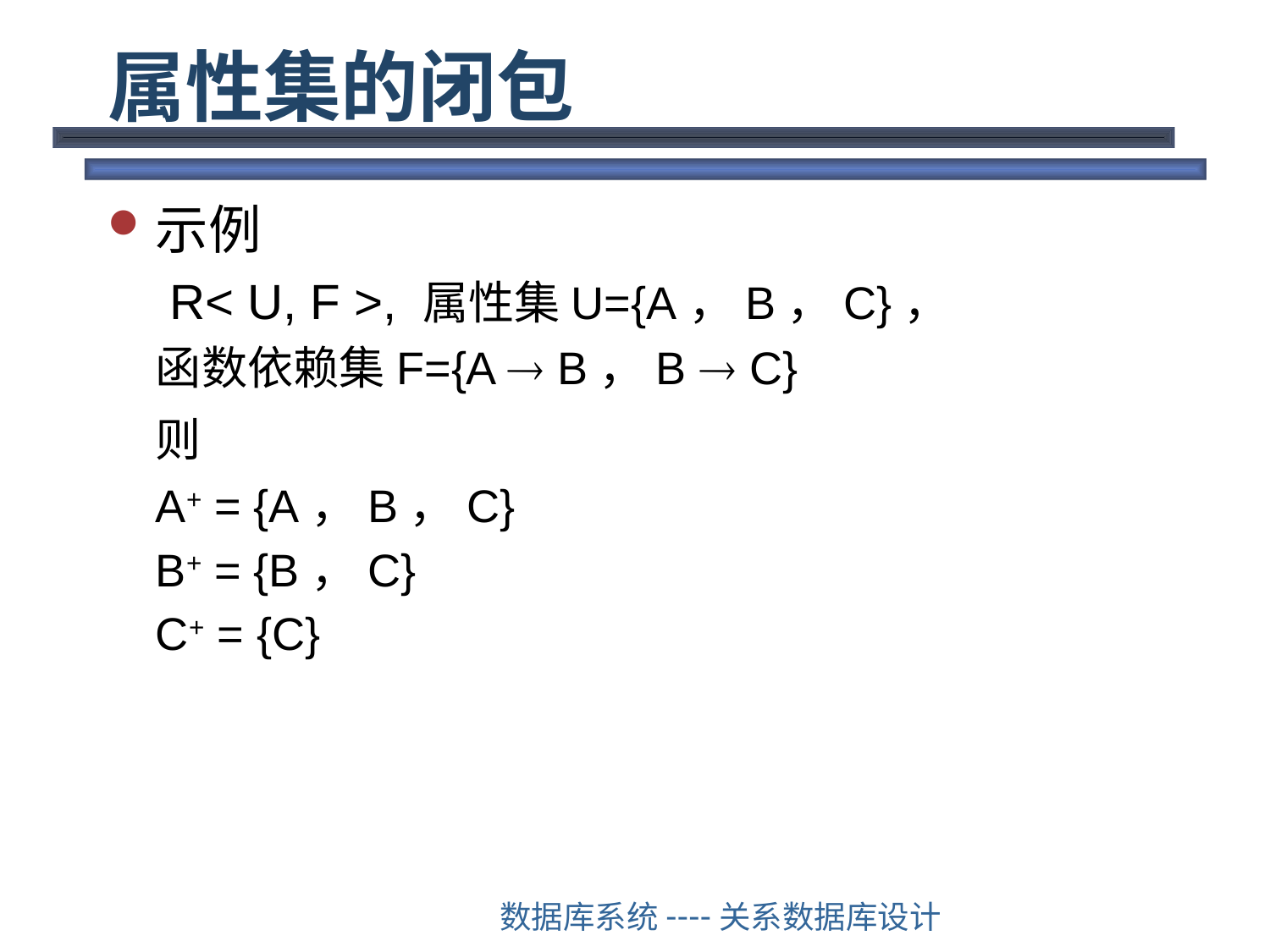

# 属性集的闭包
示例
	 R< U, F >, 属性集U={A，B，C}，
	函数依赖集F={A → B，B → C}
	则
	A+ = {A，B，C}
	B+ = {B，C}
	C+ = {C}

数据库系统----关系数据库设计